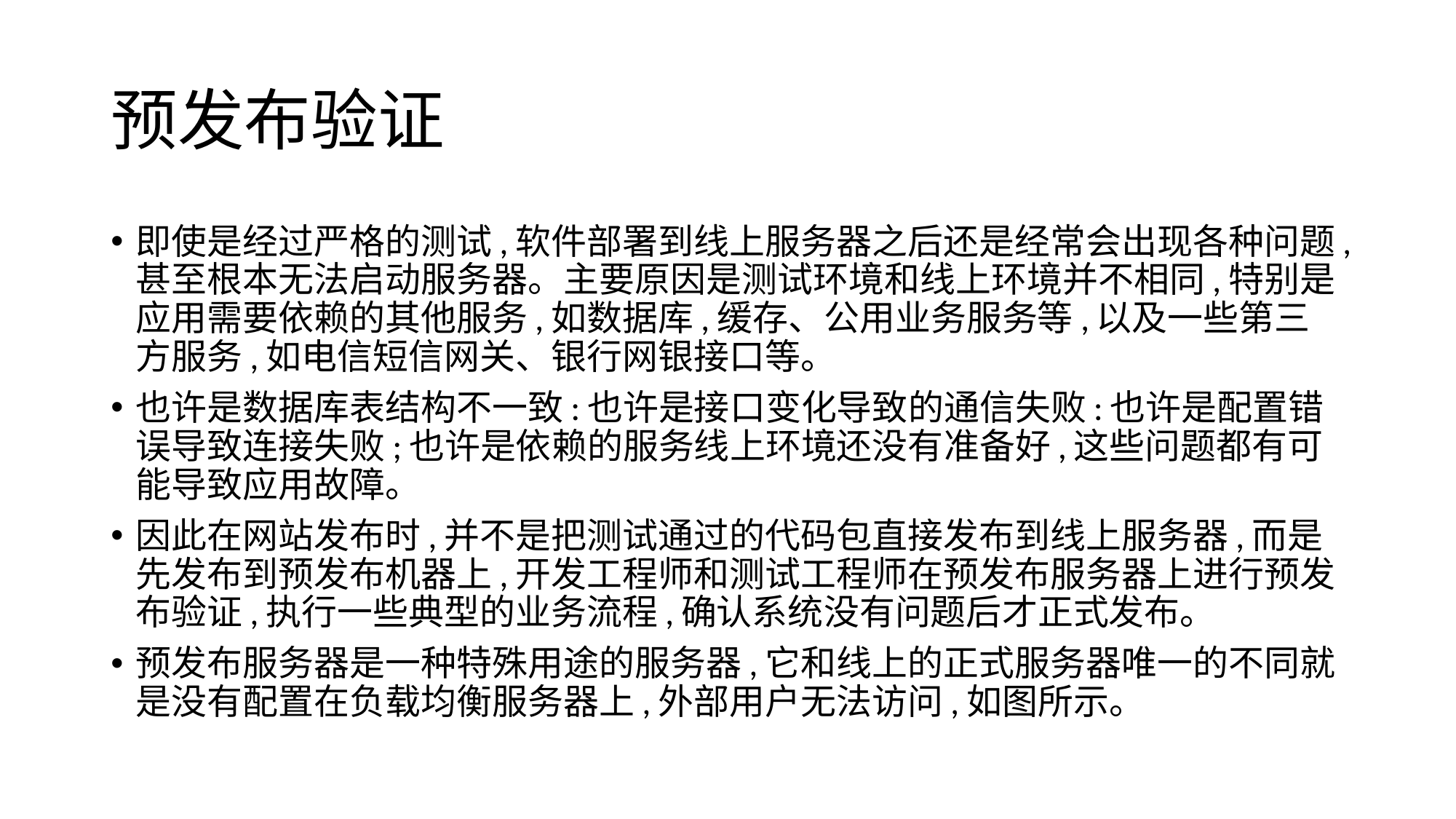

# 预发布验证
即使是经过严格的测试,软件部署到线上服务器之后还是经常会出现各种问题,甚至根本无法启动服务器。主要原因是测试环境和线上环境并不相同,特别是应用需要依赖的其他服务,如数据库,缓存、公用业务服务等,以及一些第三方服务,如电信短信网关、银行网银接口等。
也许是数据库表结构不一致:也许是接口变化导致的通信失败:也许是配置错误导致连接失败;也许是依赖的服务线上环境还没有准备好,这些问题都有可能导致应用故障。
因此在网站发布时,并不是把测试通过的代码包直接发布到线上服务器,而是先发布到预发布机器上,开发工程师和测试工程师在预发布服务器上进行预发布验证,执行一些典型的业务流程,确认系统没有问题后才正式发布。
预发布服务器是一种特殊用途的服务器,它和线上的正式服务器唯一的不同就是没有配置在负载均衡服务器上,外部用户无法访问,如图所示。